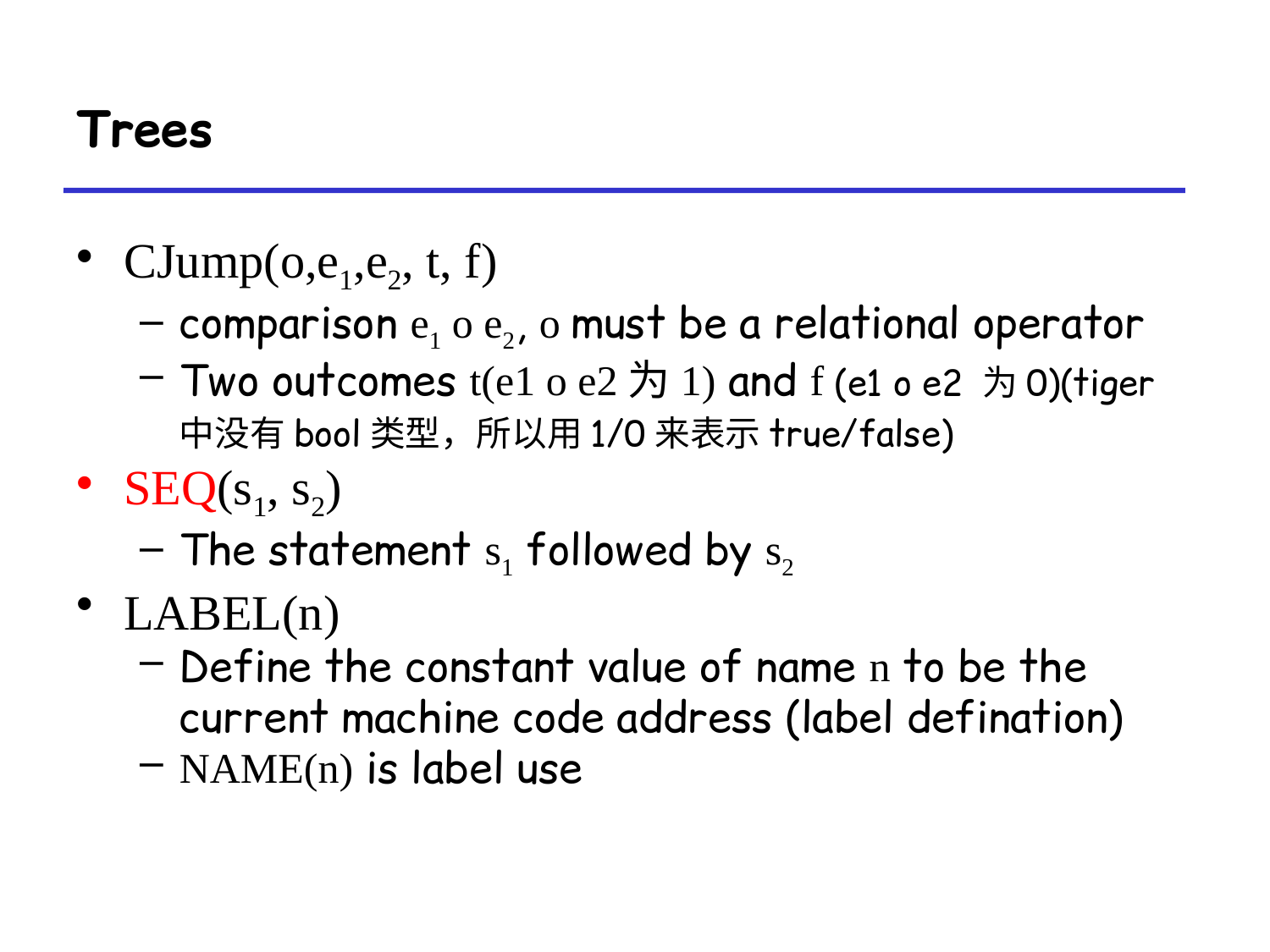

# Trees
CJump(o,e1,e2, t, f)
comparison e1 o e2, o must be a relational operator
Two outcomes t(e1 o e2为1) and f (e1 o e2 为0)(tiger中没有bool类型，所以用1/0来表示true/false)
SEQ(s1, s2)
The statement s1 followed by s2
LABEL(n)
Define the constant value of name n to be the current machine code address (label defination)
NAME(n) is label use

8